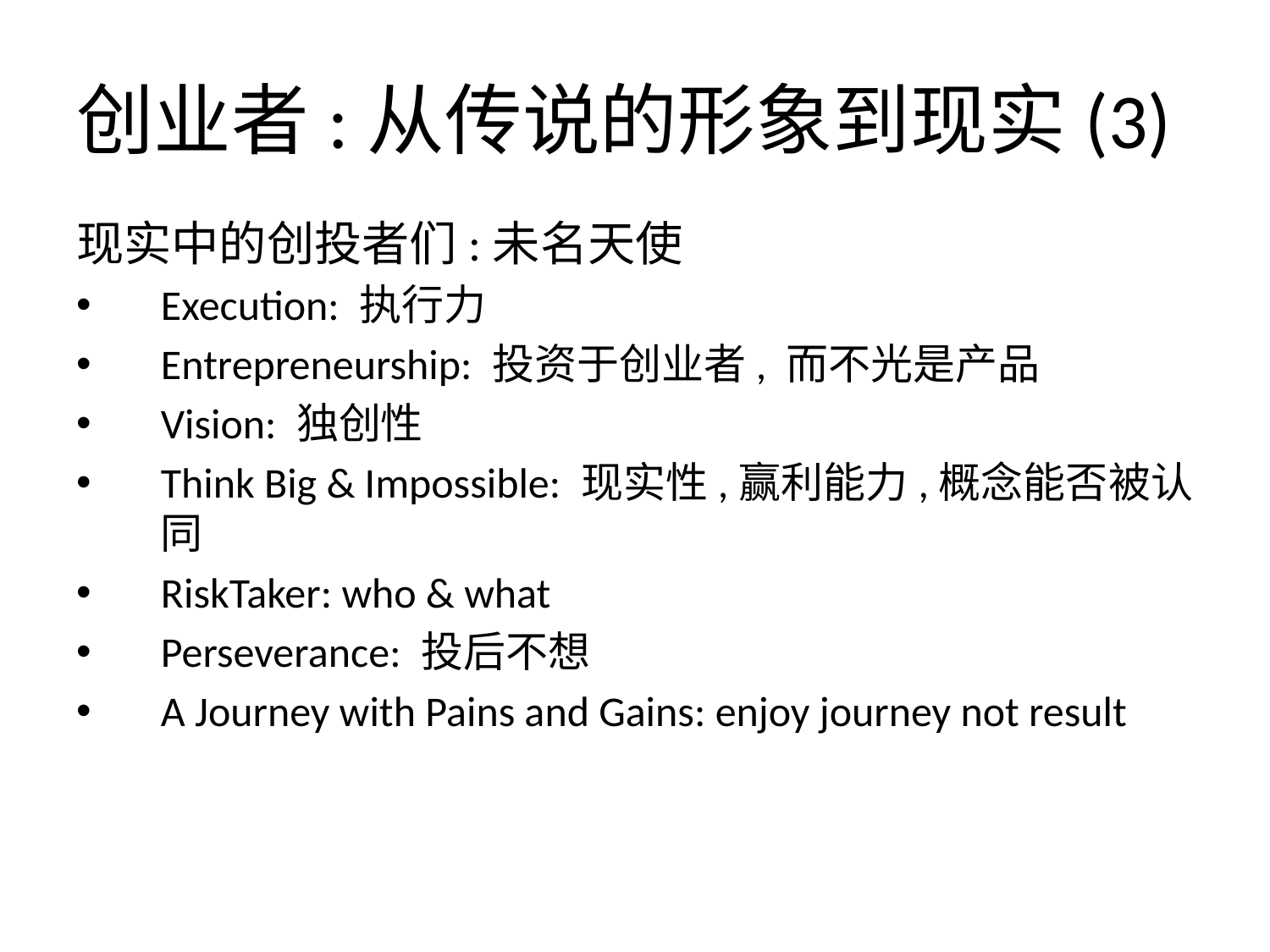

创业者:从传说的形象到现实(3)
现实中的创投者们:未名天使
Execution: 执行力
Entrepreneurship: 投资于创业者, 而不光是产品
Vision: 独创性
Think Big & Impossible: 现实性,赢利能力,概念能否被认同
RiskTaker: who & what
Perseverance: 投后不想
A Journey with Pains and Gains: enjoy journey not result